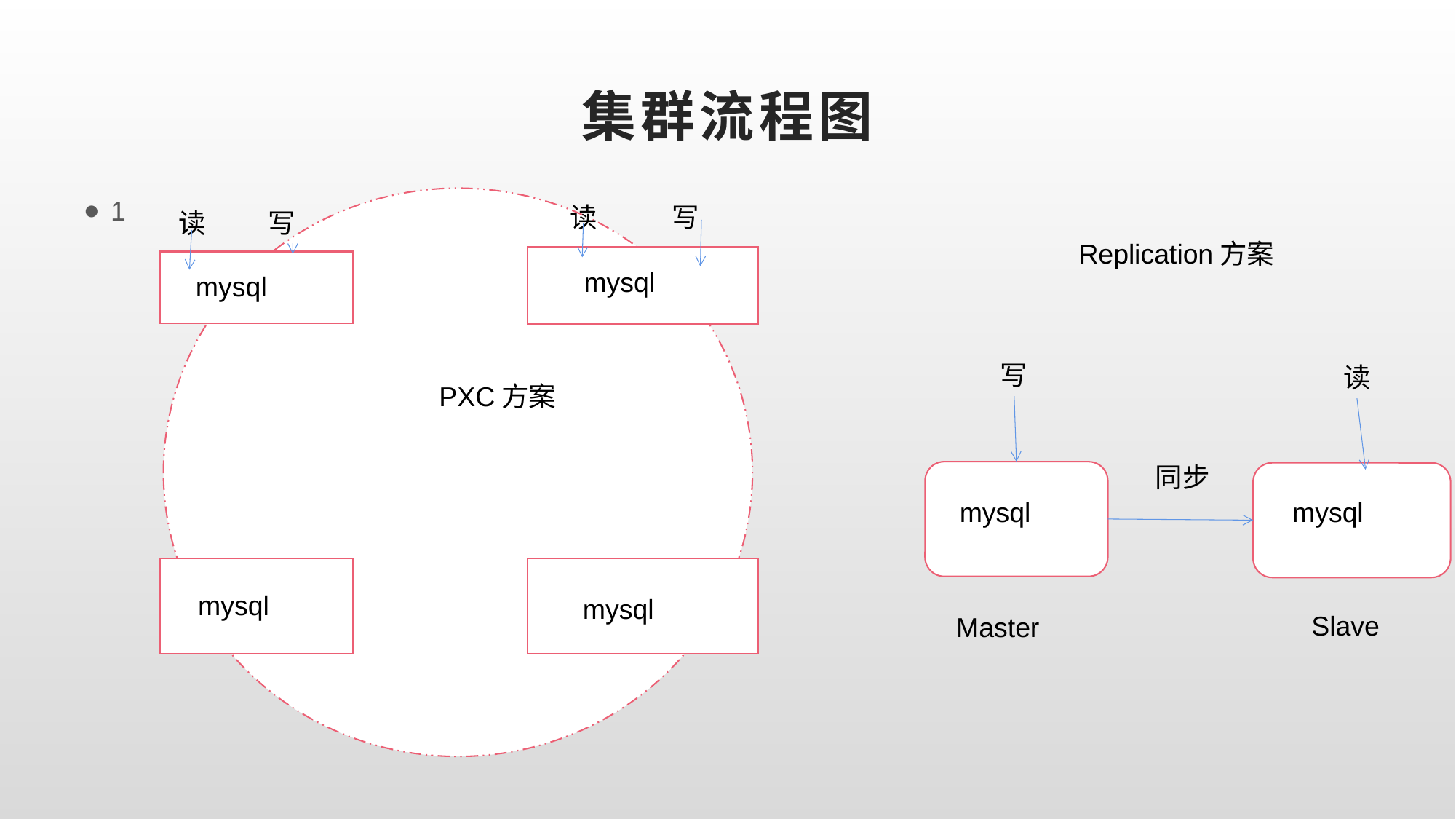

# 集群流程图
1

读            写
读          写
Replication方案

mysql
mysql
写
读
PXC方案
同步

mysql
mysql

mysql
mysql
Slave
Master